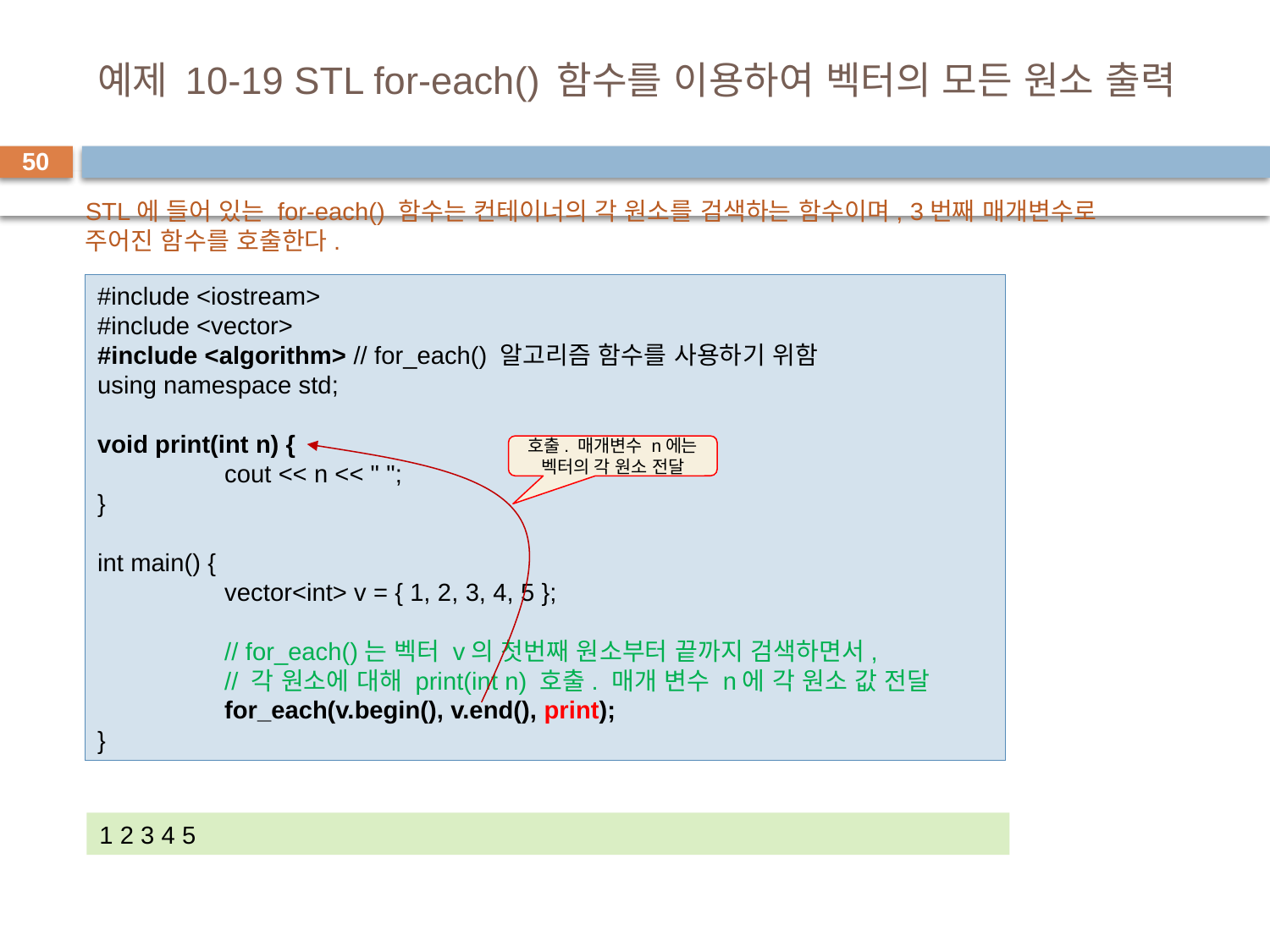

# 예제 10-19 STL for-each() 함수를 이용하여 벡터의 모든 원소 출력
50
STL에 들어 있는 for-each() 함수는 컨테이너의 각 원소를 검색하는 함수이며, 3번째 매개변수로 주어진 함수를 호출한다.
#include <iostream>
#include <vector>
#include <algorithm> // for_each() 알고리즘 함수를 사용하기 위함
using namespace std;

void print(int n) {
	cout << n << " ";
}

int main() {
	vector<int> v = { 1, 2, 3, 4, 5 };

	// for_each()는 벡터 v의 첫번째 원소부터 끝까지 검색하면서,
	// 각 원소에 대해 print(int n) 호출. 매개 변수 n에 각 원소 값 전달
	for_each(v.begin(), v.end(), print);
}
호출. 매개변수 n에는 벡터의 각 원소 전달

1 2 3 4 5